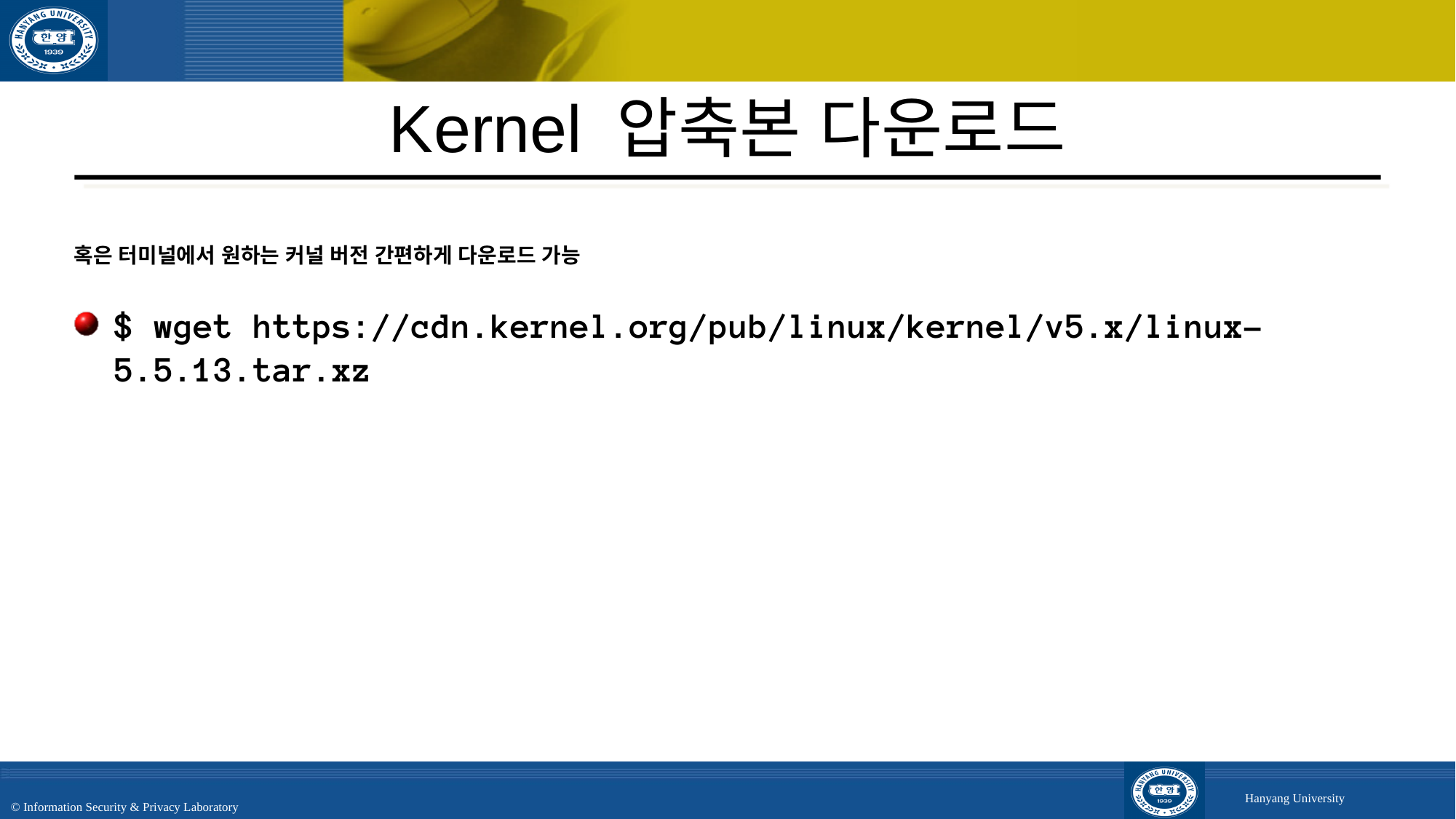

# Kernel 압축본 다운로드
혹은 터미널에서 원하는 커널 버전 간편하게 다운로드 가능

$ wget https://cdn.kernel.org/pub/linux/kernel/v5.x/linux-5.5.13.tar.xz